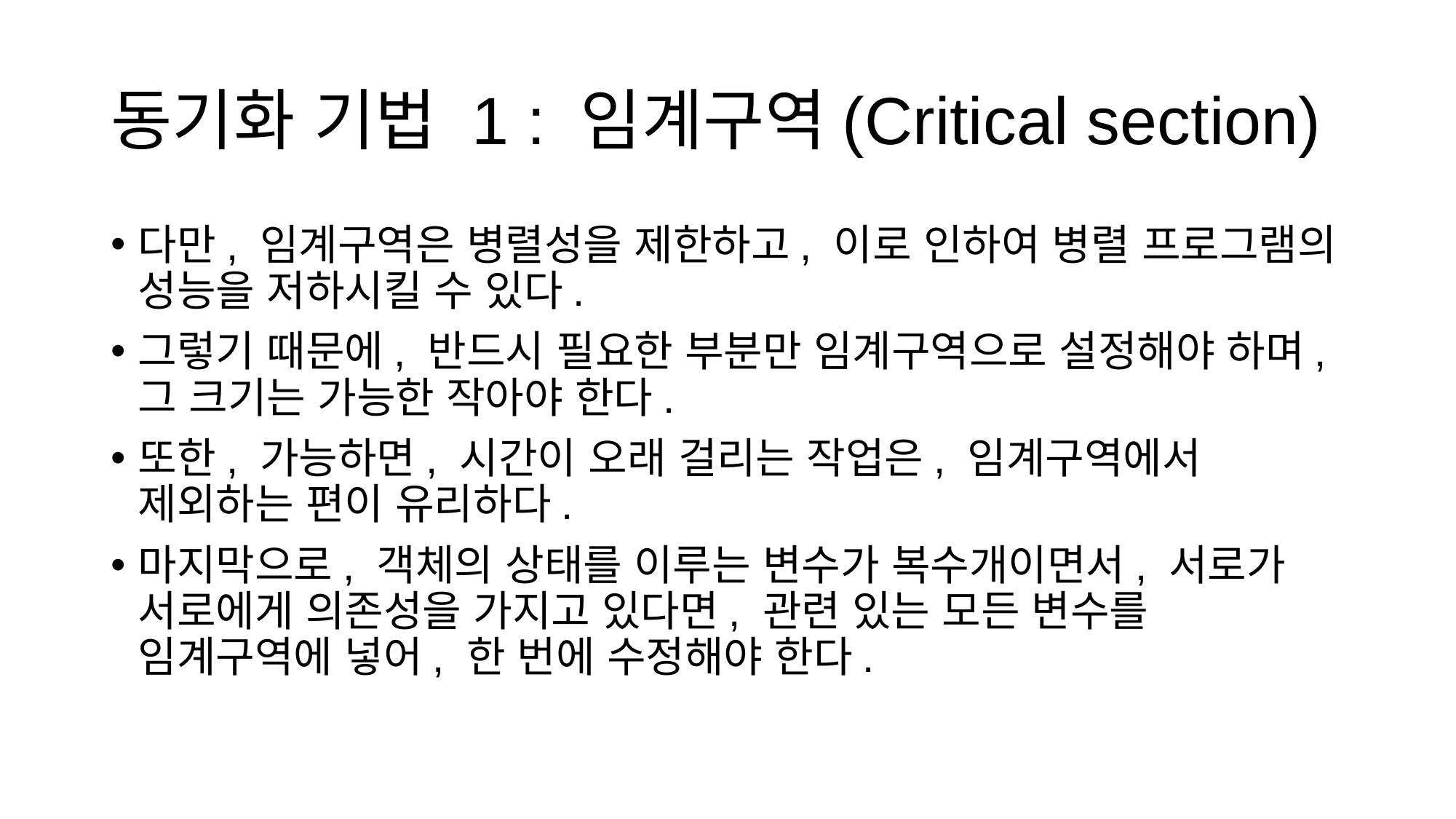

# 동기화 기법 1 : 임계구역(Critical section)
다만, 임계구역은 병렬성을 제한하고, 이로 인하여 병렬 프로그램의 성능을 저하시킬 수 있다.
그렇기 때문에, 반드시 필요한 부분만 임계구역으로 설정해야 하며, 그 크기는 가능한 작아야 한다.
또한, 가능하면, 시간이 오래 걸리는 작업은, 임계구역에서 제외하는 편이 유리하다.
마지막으로, 객체의 상태를 이루는 변수가 복수개이면서, 서로가 서로에게 의존성을 가지고 있다면, 관련 있는 모든 변수를 임계구역에 넣어, 한 번에 수정해야 한다.